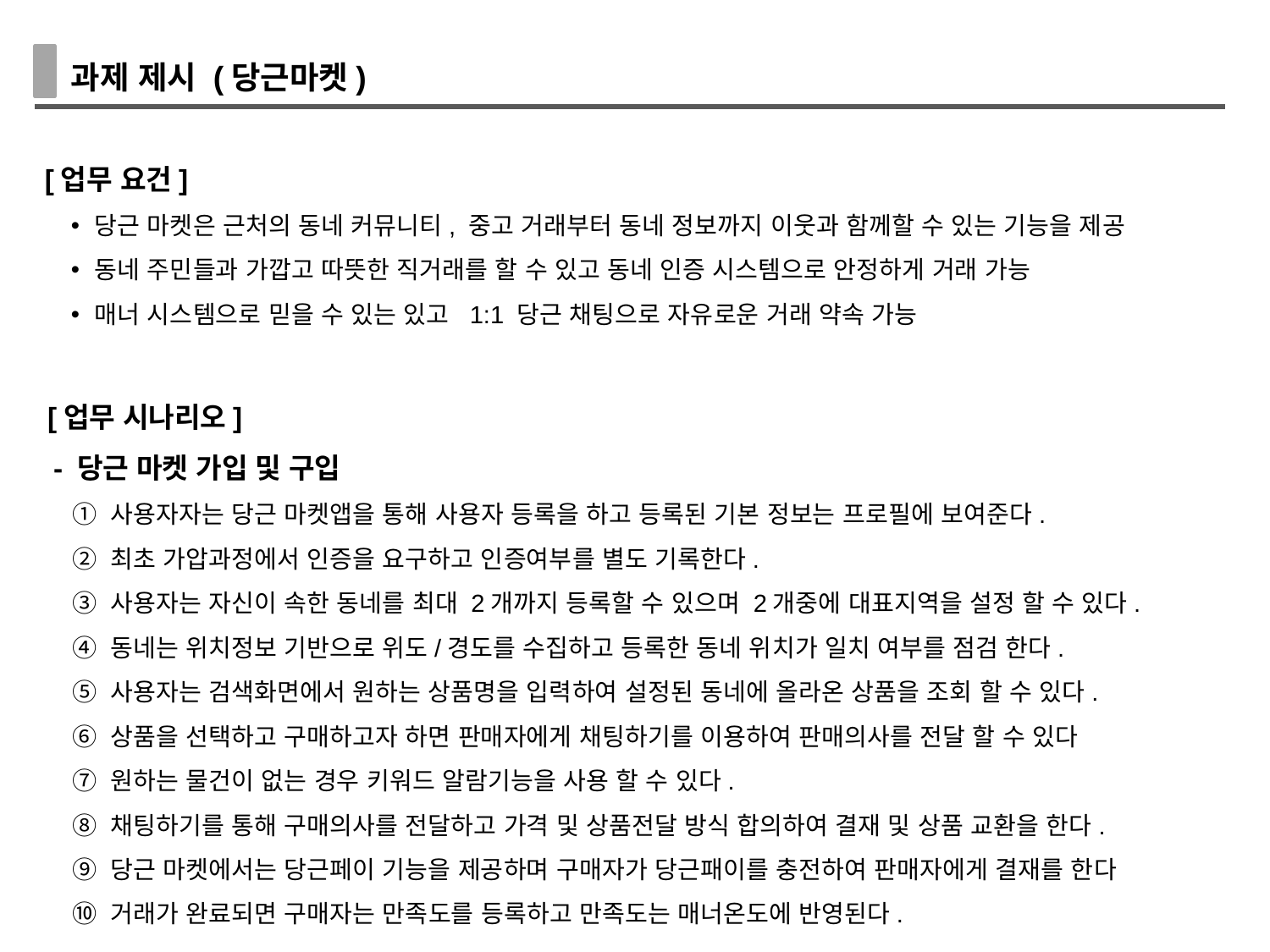

과제 제시 (당근마켓)
[업무 요건]
당근 마켓은 근처의 동네 커뮤니티, 중고 거래부터 동네 정보까지 이웃과 함께할 수 있는 기능을 제공
동네 주민들과 가깝고 따뜻한 직거래를 할 수 있고 동네 인증 시스템으로 안정하게 거래 가능
매너 시스템으로 믿을 수 있는 있고  1:1 당근 채팅으로 자유로운 거래 약속 가능
[업무 시나리오]
 - 당근 마켓 가입 및 구입
 사용자자는 당근 마켓앱을 통해 사용자 등록을 하고 등록된 기본 정보는 프로필에 보여준다.
 최초 가압과정에서 인증을 요구하고 인증여부를 별도 기록한다.
 사용자는 자신이 속한 동네를 최대 2개까지 등록할 수 있으며 2개중에 대표지역을 설정 할 수 있다.
 동네는 위치정보 기반으로 위도/경도를 수집하고 등록한 동네 위치가 일치 여부를 점검 한다.
 사용자는 검색화면에서 원하는 상품명을 입력하여 설정된 동네에 올라온 상품을 조회 할 수 있다.
 상품을 선택하고 구매하고자 하면 판매자에게 채팅하기를 이용하여 판매의사를 전달 할 수 있다
 원하는 물건이 없는 경우 키워드 알람기능을 사용 할 수 있다.
 채팅하기를 통해 구매의사를 전달하고 가격 및 상품전달 방식 합의하여 결재 및 상품 교환을 한다.
 당근 마켓에서는 당근페이 기능을 제공하며 구매자가 당근패이를 충전하여 판매자에게 결재를 한다
 거래가 완료되면 구매자는 만족도를 등록하고 만족도는 매너온도에 반영된다.